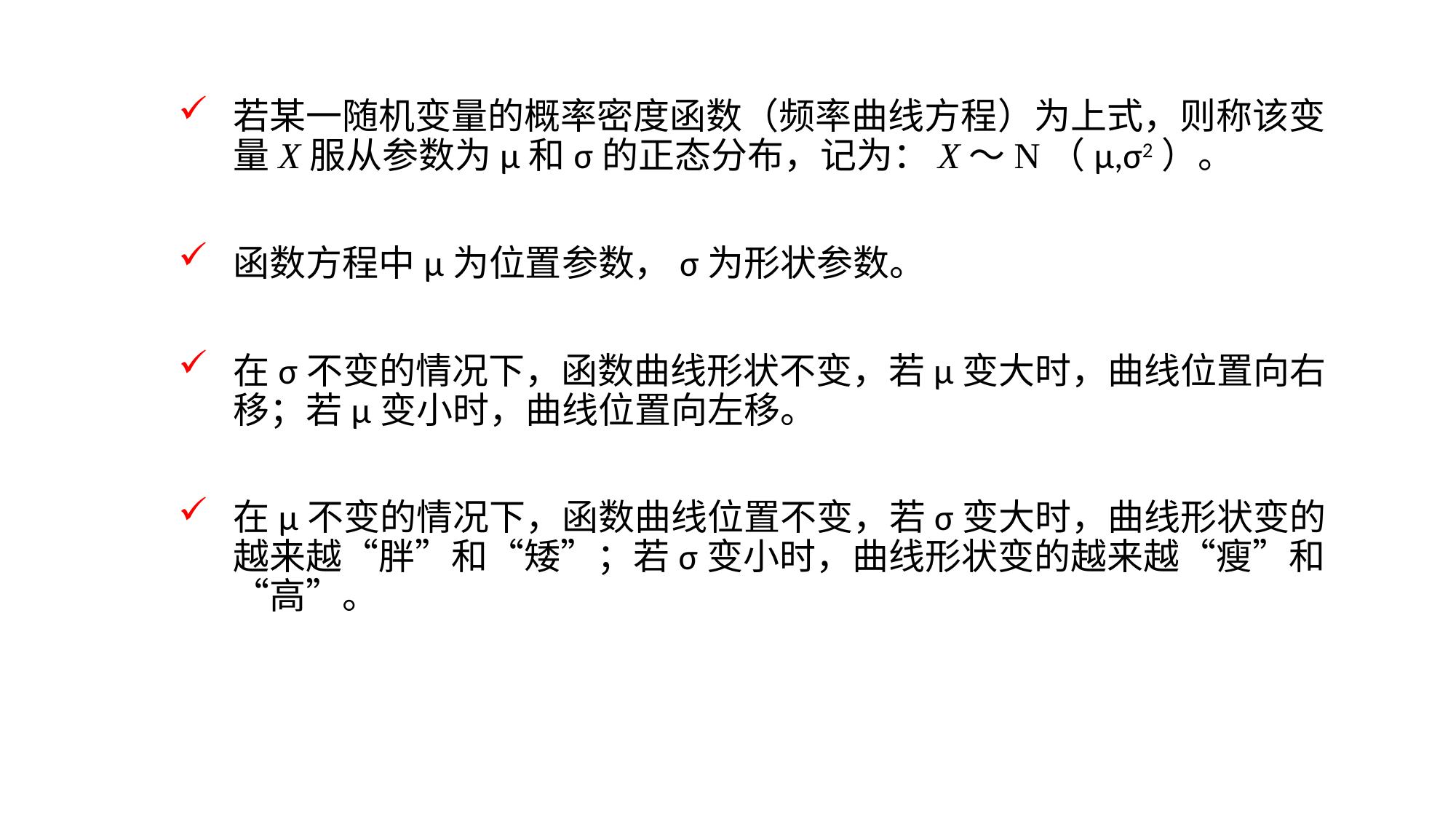

若某一随机变量的概率密度函数（频率曲线方程）为上式，则称该变量X服从参数为μ和σ的正态分布，记为：X～N（μ,σ2）。

函数方程中μ为位置参数，σ为形状参数。

在σ不变的情况下，函数曲线形状不变，若μ变大时，曲线位置向右移；若μ变小时，曲线位置向左移。

在μ不变的情况下，函数曲线位置不变，若σ变大时，曲线形状变的越来越“胖”和“矮”；若σ变小时，曲线形状变的越来越“瘦”和“高”。